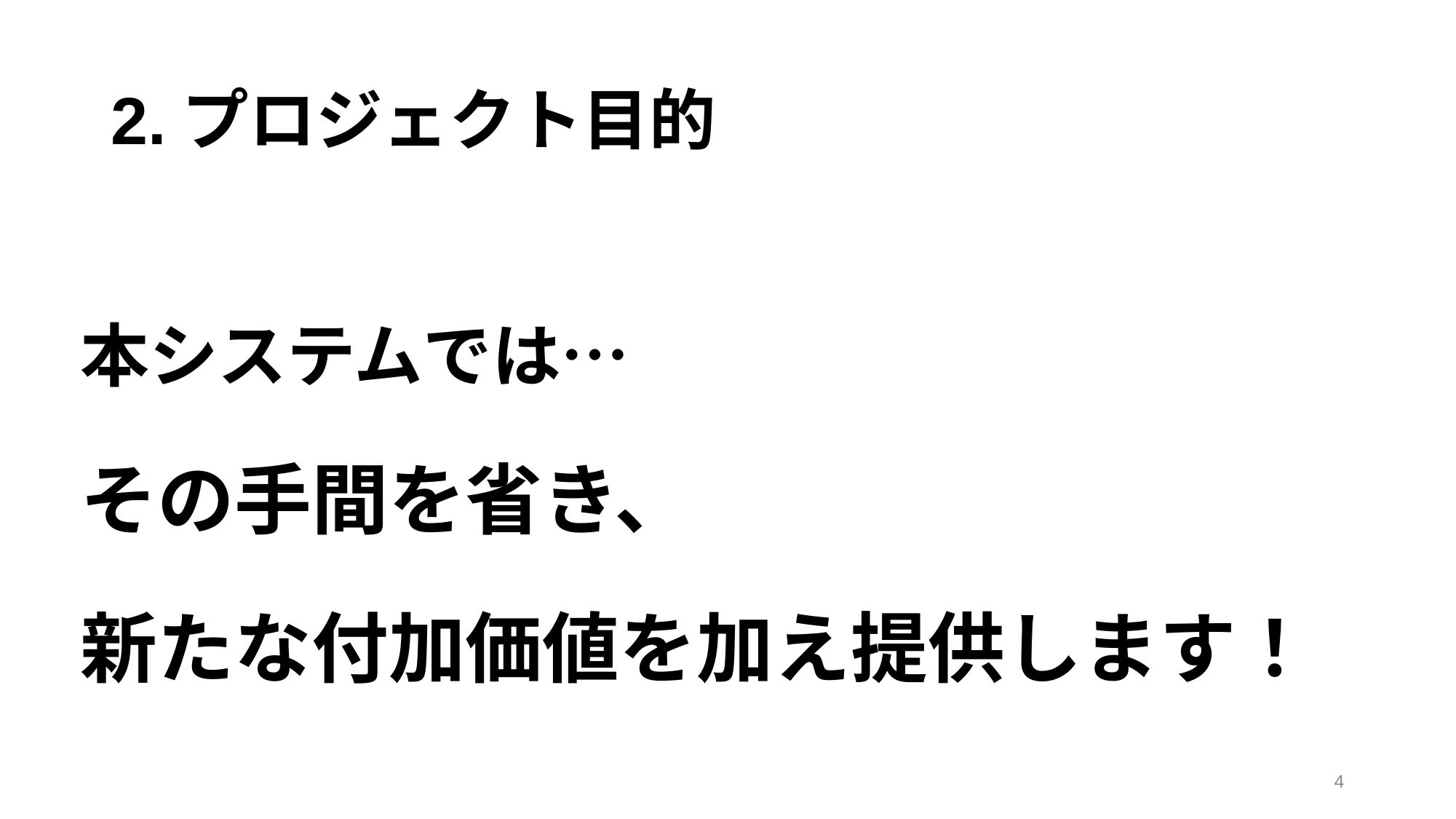

# 2.プロジェクト目的
本システムでは…
その手間を省き、
新たな付加価値を加え提供します！
4